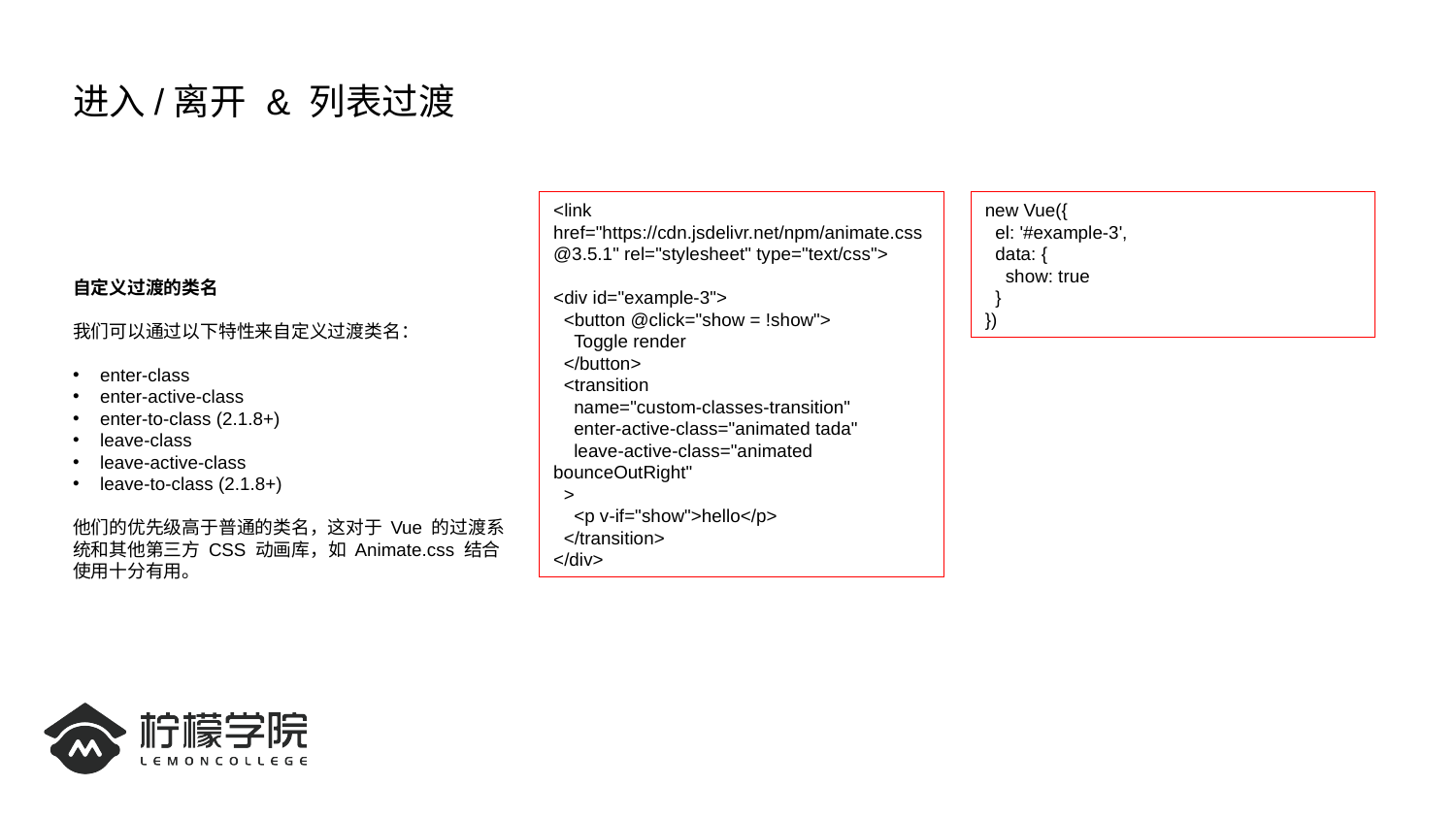

# 进入/离开 & 列表过渡
自定义过渡的类名

我们可以通过以下特性来自定义过渡类名：

enter-class
enter-active-class
enter-to-class (2.1.8+)
leave-class
leave-active-class
leave-to-class (2.1.8+)

他们的优先级高于普通的类名，这对于 Vue 的过渡系统和其他第三方 CSS 动画库，如 Animate.css 结合使用十分有用。
<link href="https://cdn.jsdelivr.net/npm/animate.css@3.5.1" rel="stylesheet" type="text/css">

<div id="example-3">
  <button @click="show = !show">
    Toggle render
  </button>
  <transition
    name="custom-classes-transition"
    enter-active-class="animated tada"
    leave-active-class="animated bounceOutRight"
  >
    <p v-if="show">hello</p>
  </transition>
</div>
new Vue({
  el: '#example-3',
  data: {
    show: true
  }
})